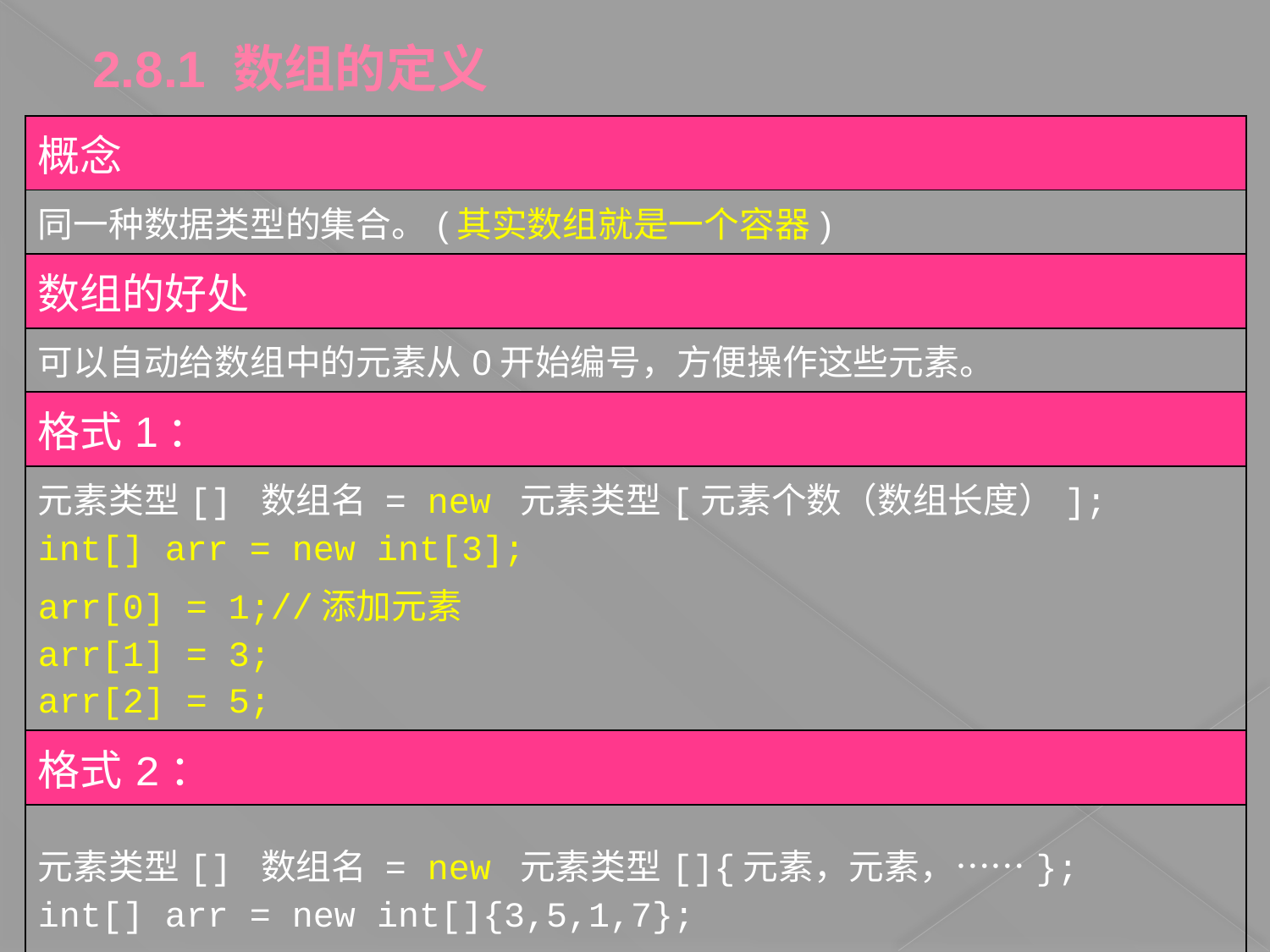

2.8.1 数组的定义
| 概念 |
| --- |
| 同一种数据类型的集合。(其实数组就是一个容器) |
| 数组的好处 |
| 可以自动给数组中的元素从0开始编号，方便操作这些元素。 |
| 格式1： |
| 元素类型[] 数组名 = new 元素类型[元素个数（数组长度）]; int[] arr = new int[3]; arr[0] = 1;//添加元素 arr[1] = 3; arr[2] = 5; |
| 格式2： |
| 元素类型[] 数组名 = new 元素类型[]{元素，元素，……}; int[] arr = new int[]{3,5,1,7}; |